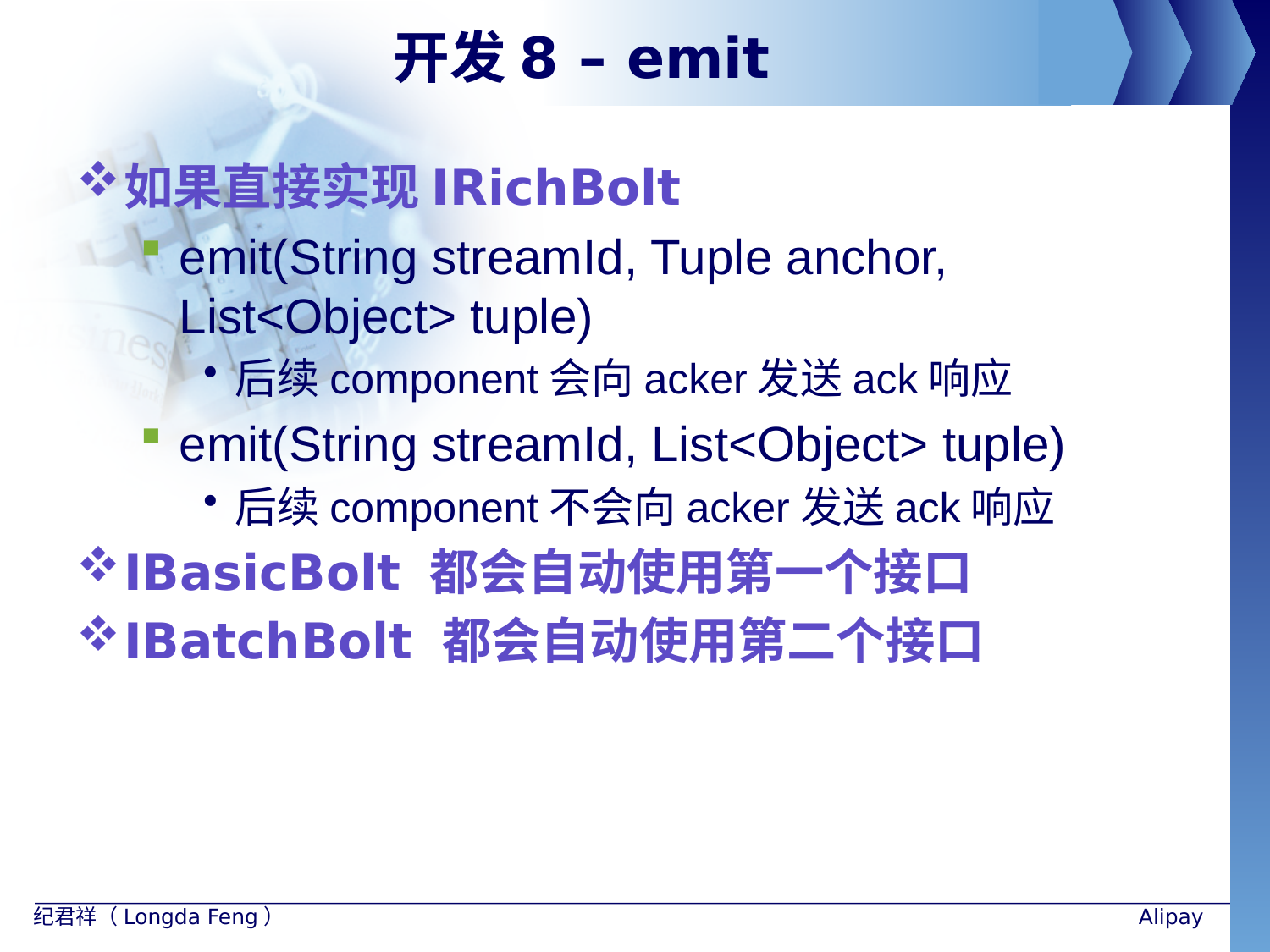

# 开发8 – emit
如果直接实现IRichBolt
emit(String streamId, Tuple anchor, List<Object> tuple)
后续component会向acker发送ack响应
emit(String streamId, List<Object> tuple)
后续component不会向acker发送ack响应
IBasicBolt 都会自动使用第一个接口
IBatchBolt 都会自动使用第二个接口
纪君祥（Longda Feng）
Alipay